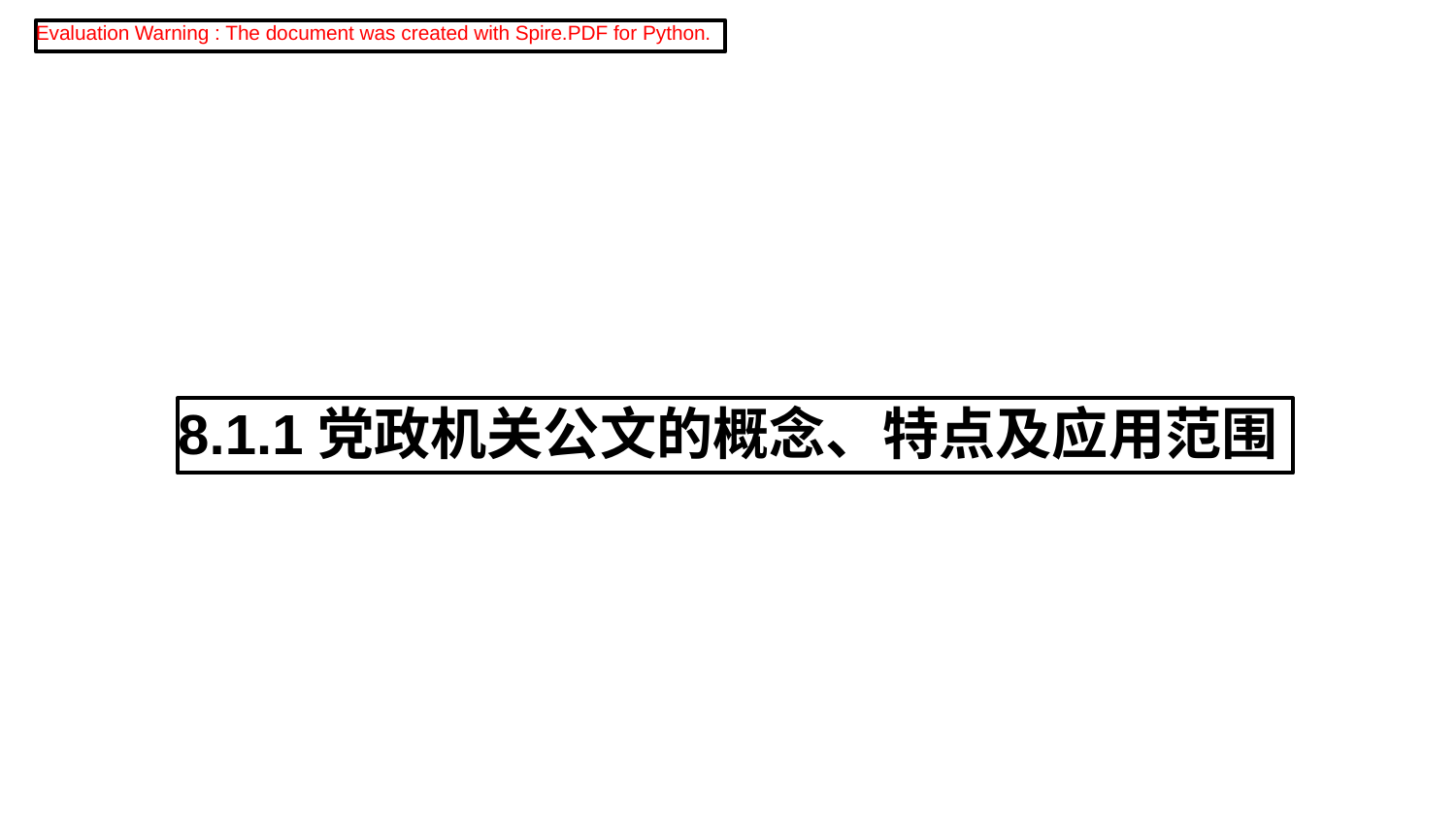

Evaluation Warning : The document was created with Spire.PDF for Python.
8.1.1党政机关公文的概念、特点及应用范围